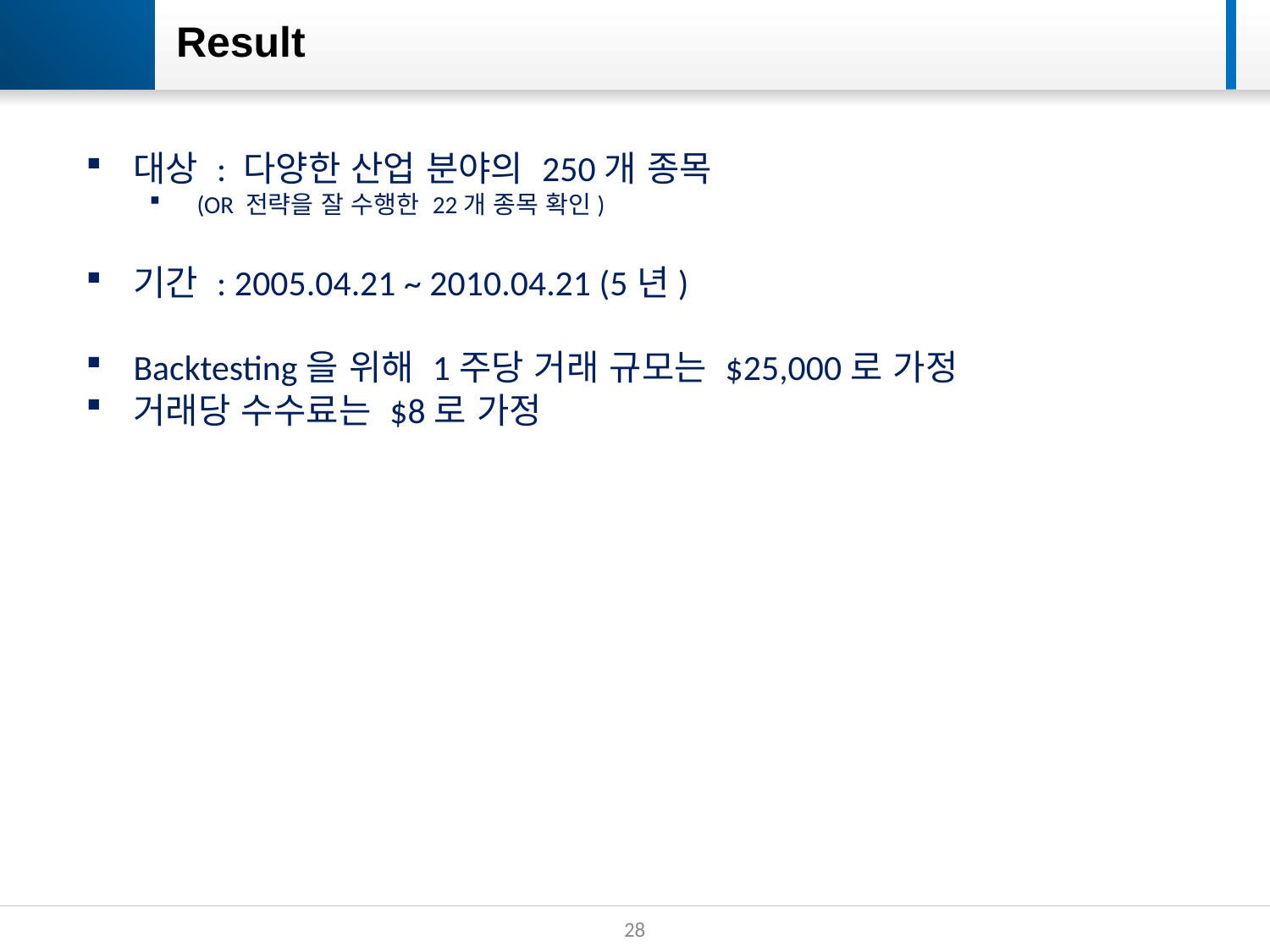

# Result
대상 : 다양한 산업 분야의 250개 종목
(OR 전략을 잘 수행한 22개 종목 확인)

기간 : 2005.04.21 ~ 2010.04.21 (5년)

Backtesting을 위해 1주당 거래 규모는 $25,000로 가정
거래당 수수료는 $8로 가정